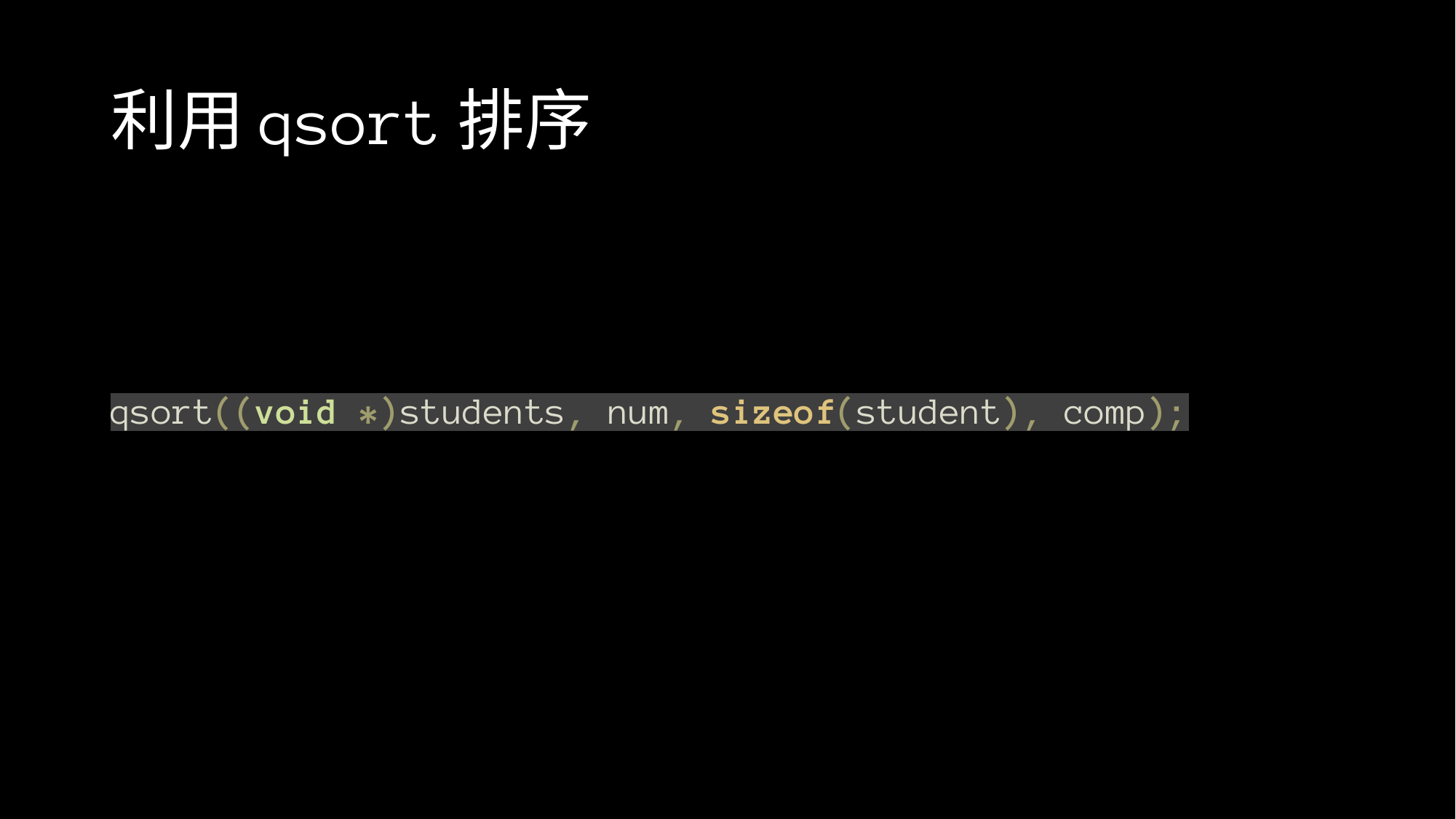

# 利用qsort排序
qsort((void *)students, num, sizeof(student), comp);